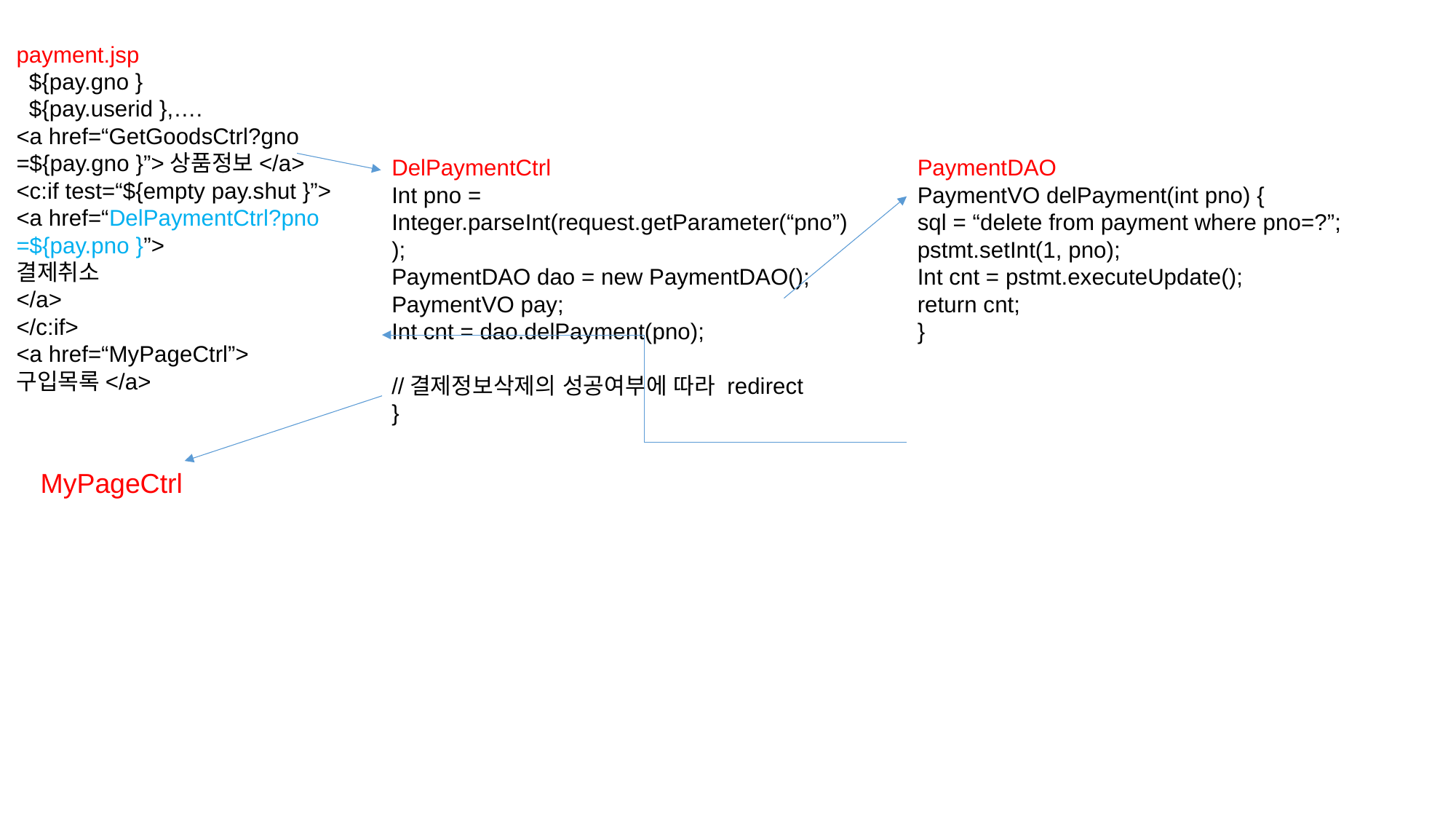

payment.jsp
  ${pay.gno }
  ${pay.userid },….
<a href=“GetGoodsCtrl?gno
=${pay.gno }”>상품정보</a>
<c:if test=“${empty pay.shut }”>
<a href=“DelPaymentCtrl?pno
=${pay.pno }”>
결제취소
</a>
</c:if>
<a href=“MyPageCtrl”>
구입목록</a>
PaymentDAO
PaymentVO delPayment(int pno) {
sql = “delete from payment where pno=?”;
pstmt.setInt(1, pno);
Int cnt = pstmt.executeUpdate();
return cnt;
}
DelPaymentCtrl
Int pno =
Integer.parseInt(request.getParameter(“pno”));
PaymentDAO dao = new PaymentDAO();
PaymentVO pay;
Int cnt = dao.delPayment(pno);

//결제정보삭제의 성공여부에 따라 redirect
}
MyPageCtrl